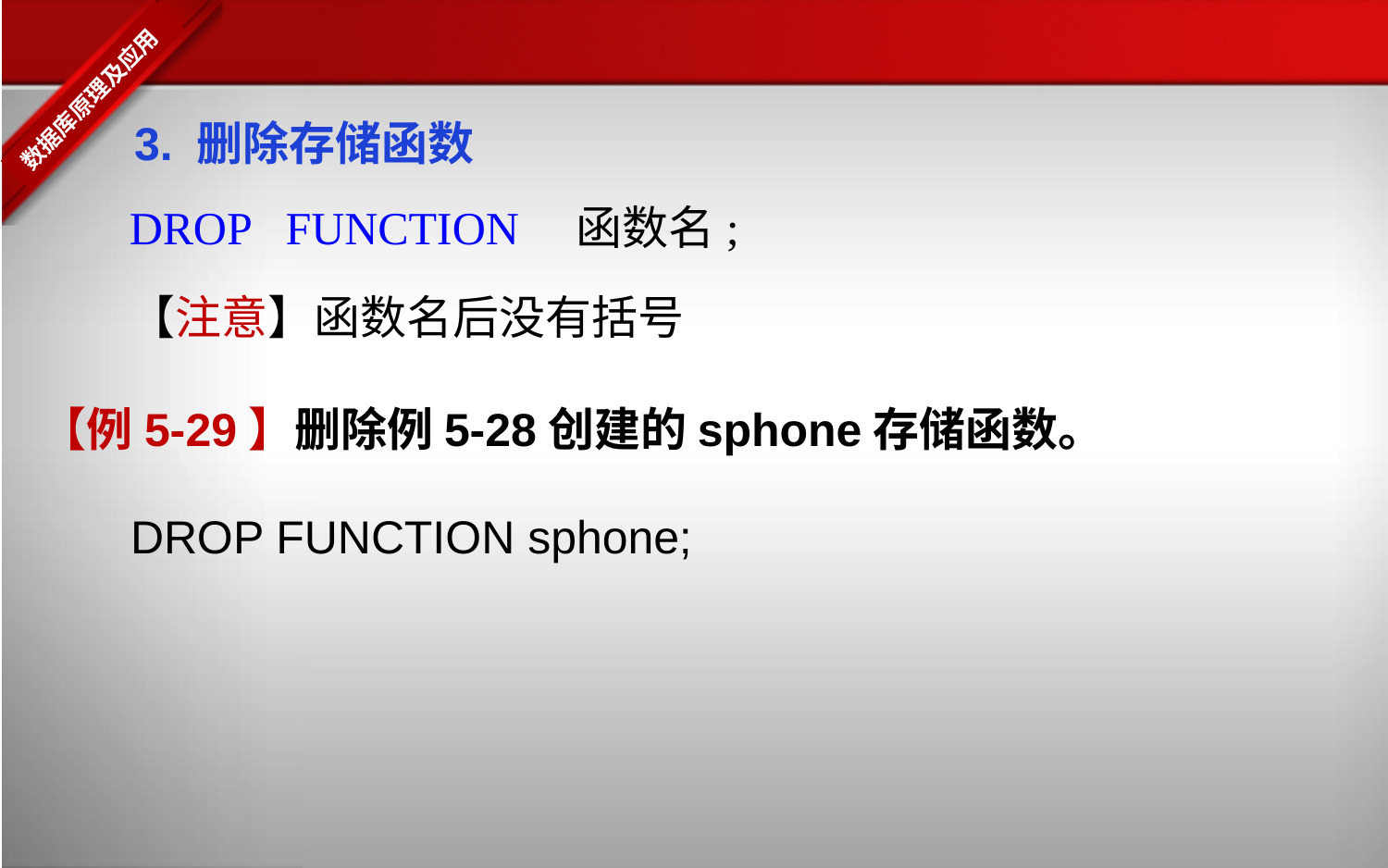

3. 删除存储函数
DROP   FUNCTION    函数名;
【注意】函数名后没有括号
【例5-29】删除例5-28创建的sphone存储函数。
DROP FUNCTION sphone;